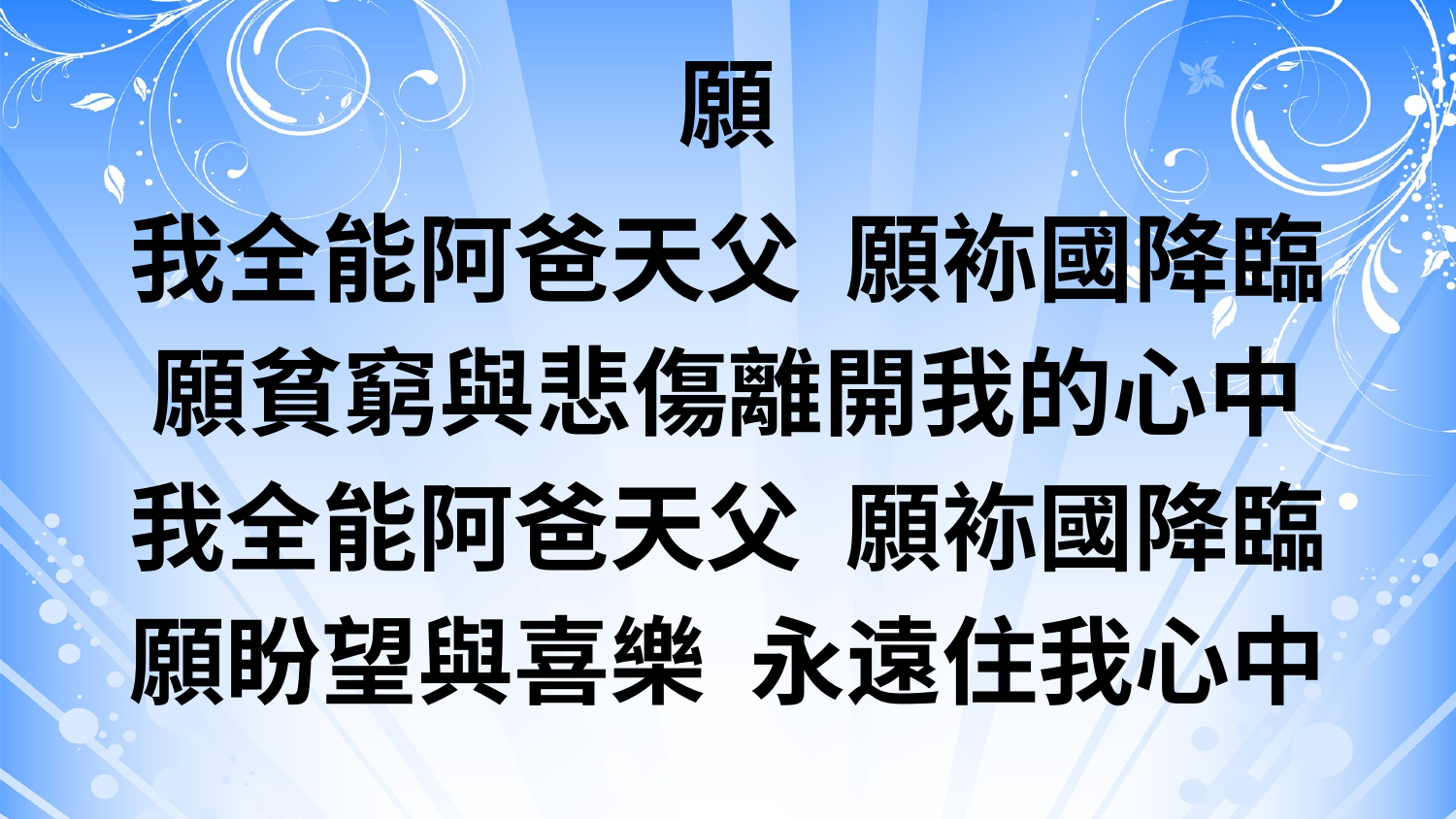

# 願
我全能阿爸天父  願袮國降臨
願貧窮與悲傷離開我的心中
我全能阿爸天父  願袮國降臨
願盼望與喜樂  永遠住我心中